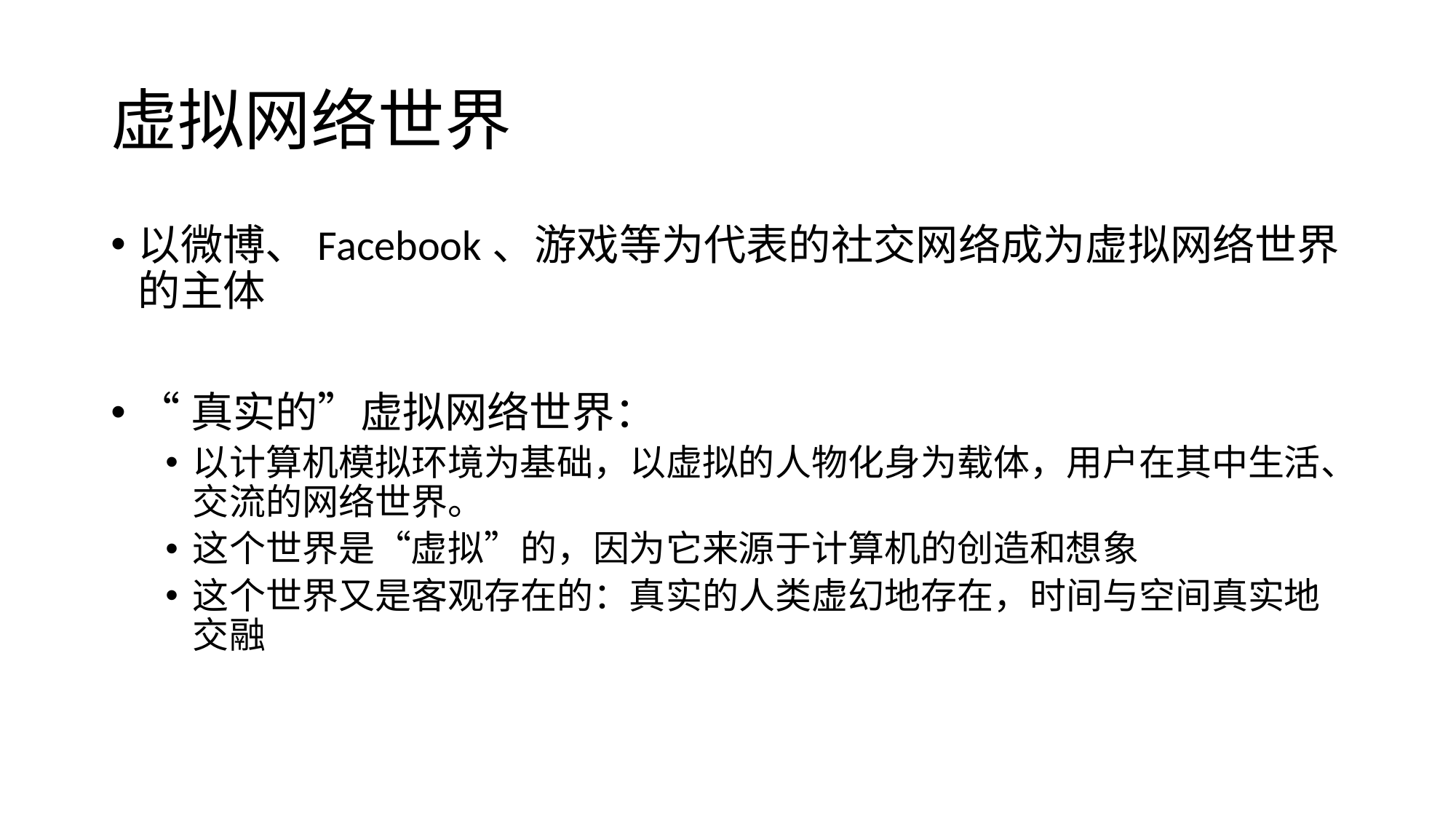

# 虚拟网络世界
以微博、Facebook、游戏等为代表的社交网络成为虚拟网络世界的主体

“真实的”虚拟网络世界：
以计算机模拟环境为基础，以虚拟的人物化身为载体，用户在其中生活、交流的网络世界。
这个世界是“虚拟”的，因为它来源于计算机的创造和想象
这个世界又是客观存在的：真实的人类虚幻地存在，时间与空间真实地交融